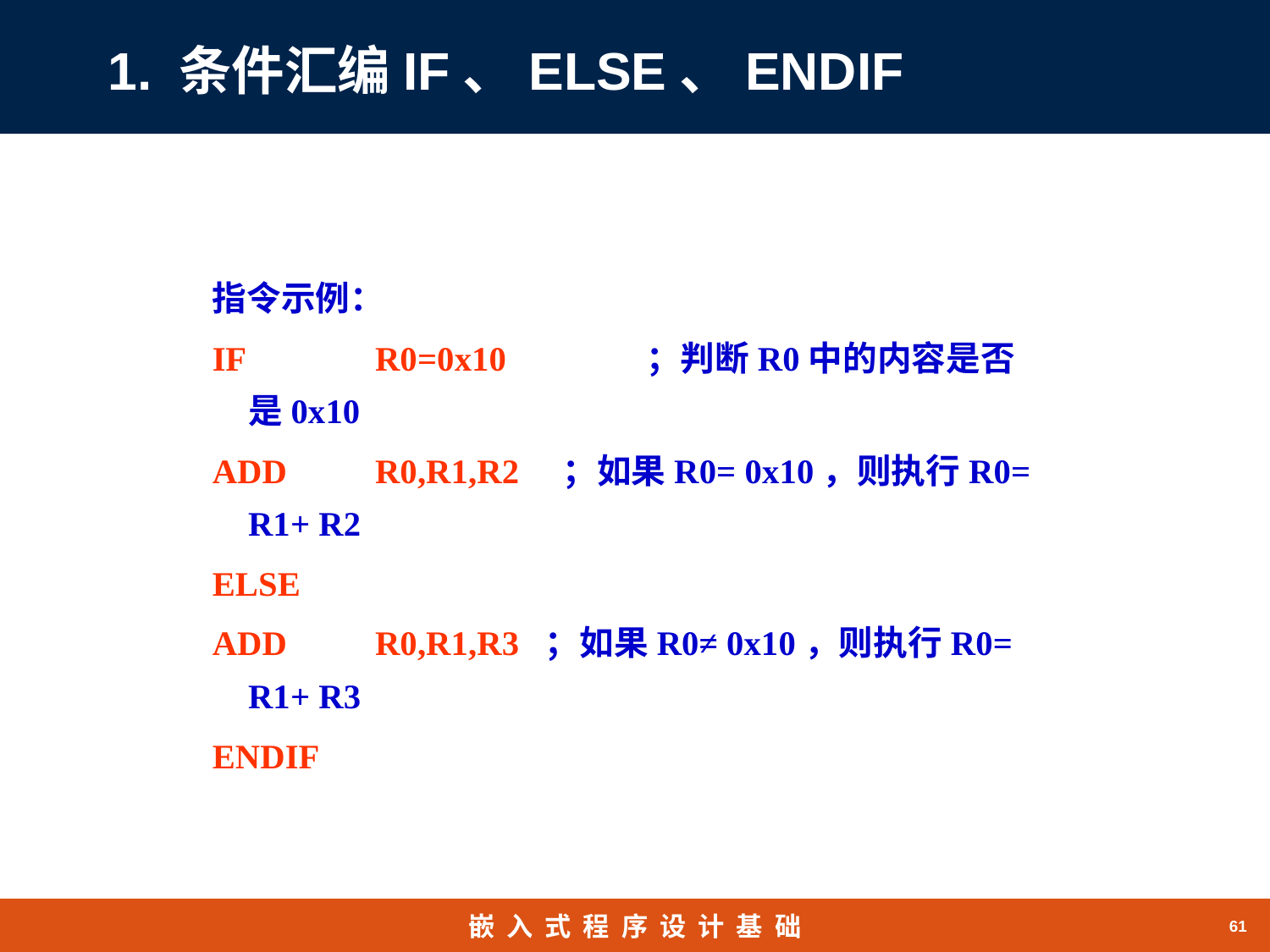

# 1. 条件汇编IF、ELSE、ENDIF
指令示例：
IF  	R0=0x10	 ；判断R0中的内容是否是0x10
ADD 	R0,R1,R2    ；如果R0= 0x10，则执行R0= R1+ R2
ELSE
ADD 	R0,R1,R3  ；如果R0≠ 0x10，则执行R0= R1+ R3
ENDIF